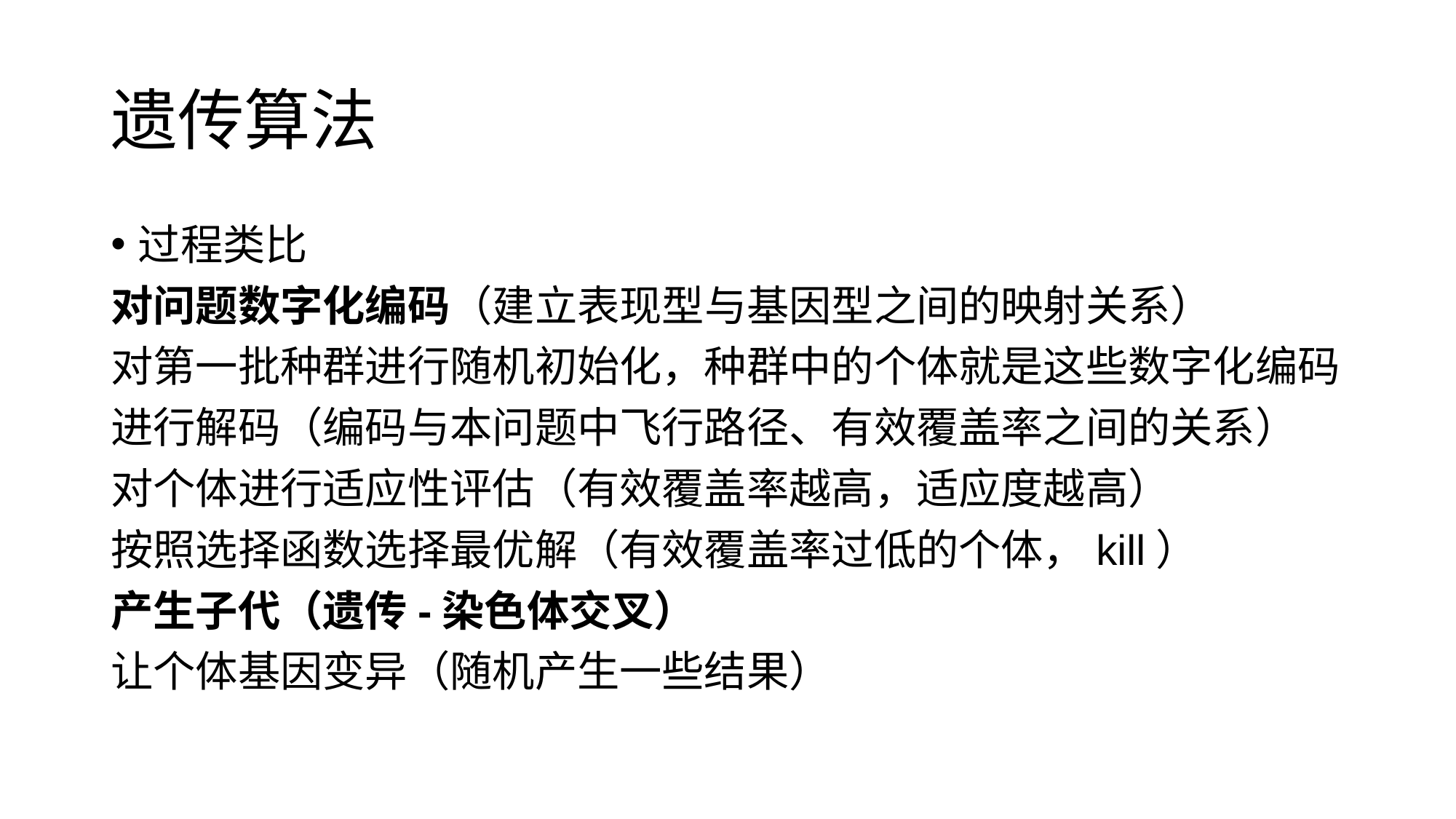

# 遗传算法
过程类比
对问题数字化编码（建立表现型与基因型之间的映射关系）
对第一批种群进行随机初始化，种群中的个体就是这些数字化编码
进行解码（编码与本问题中飞行路径、有效覆盖率之间的关系）
对个体进行适应性评估（有效覆盖率越高，适应度越高）
按照选择函数选择最优解（有效覆盖率过低的个体，kill）
产生子代（遗传-染色体交叉）
让个体基因变异（随机产生一些结果）